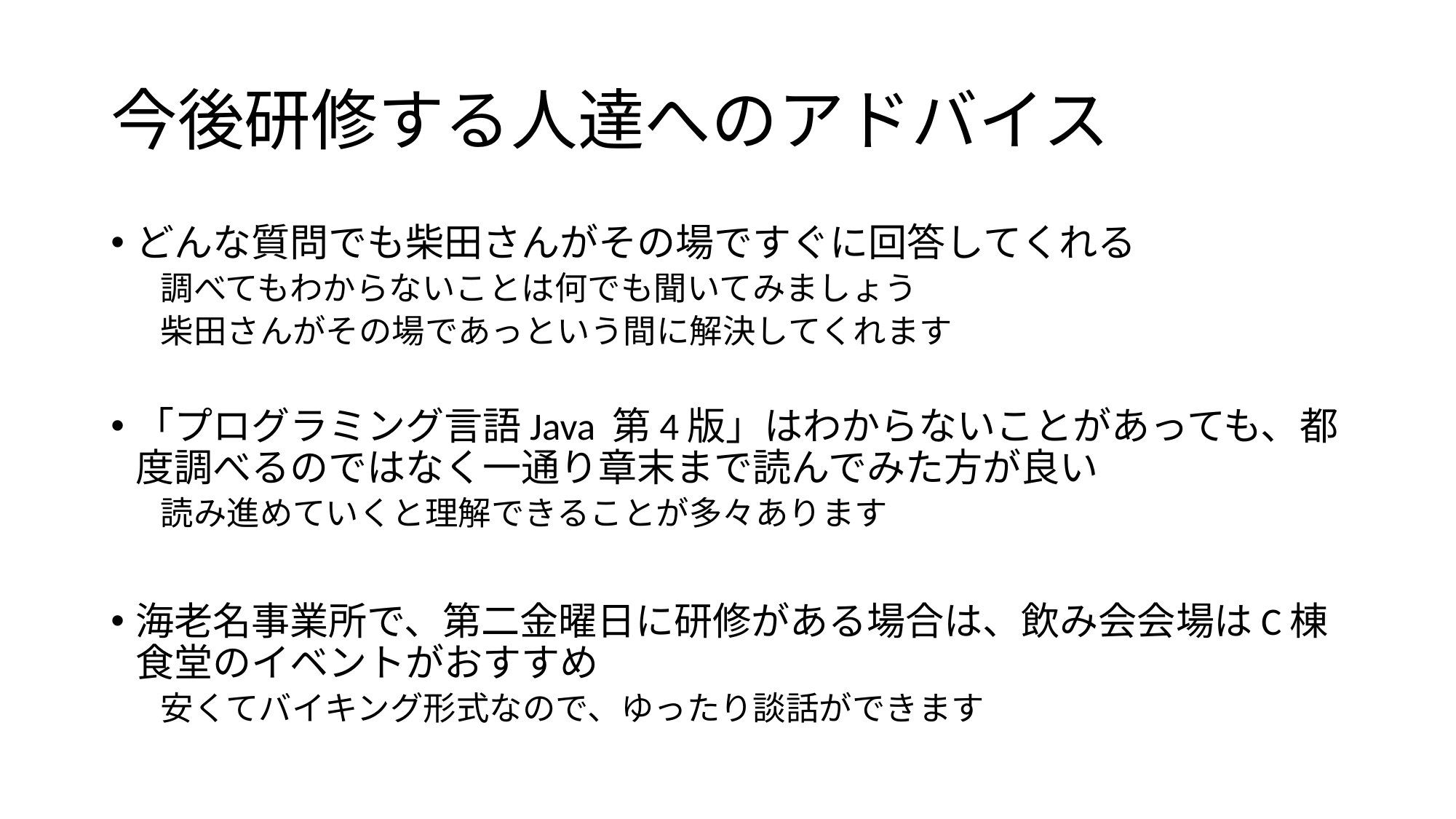

# 今後研修する人達へのアドバイス
どんな質問でも柴田さんがその場ですぐに回答してくれる
調べてもわからないことは何でも聞いてみましょう
柴田さんがその場であっという間に解決してくれます

「プログラミング言語Java 第4版」はわからないことがあっても、都度調べるのではなく一通り章末まで読んでみた方が良い
読み進めていくと理解できることが多々あります

海老名事業所で、第二金曜日に研修がある場合は、飲み会会場はC棟食堂のイベントがおすすめ
安くてバイキング形式なので、ゆったり談話ができます